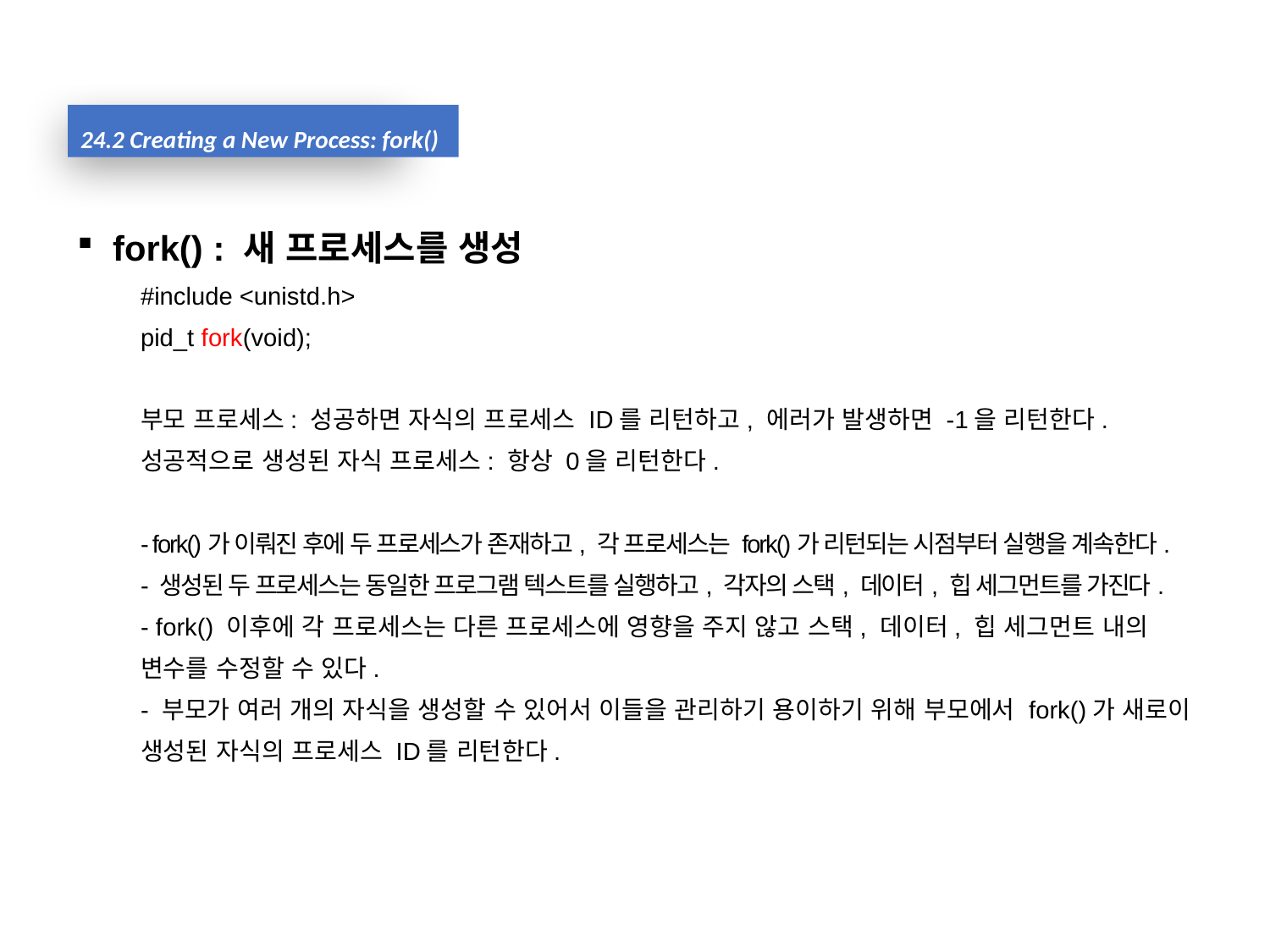

24.2 Creating a New Process: fork()
fork() : 새 프로세스를 생성
#include <unistd.h>
pid_t fork(void);

부모 프로세스: 성공하면 자식의 프로세스 ID를 리턴하고, 에러가 발생하면 -1을 리턴한다. 성공적으로 생성된 자식 프로세스: 항상 0을 리턴한다.

- fork()가 이뤄진 후에 두 프로세스가 존재하고, 각 프로세스는 fork()가 리턴되는 시점부터 실행을 계속한다.
- 생성된 두 프로세스는 동일한 프로그램 텍스트를 실행하고, 각자의 스택, 데이터, 힙 세그먼트를 가진다.
- fork() 이후에 각 프로세스는 다른 프로세스에 영향을 주지 않고 스택, 데이터, 힙 세그먼트 내의 변수를 수정할 수 있다.
- 부모가 여러 개의 자식을 생성할 수 있어서 이들을 관리하기 용이하기 위해 부모에서 fork()가 새로이 생성된 자식의 프로세스 ID를 리턴한다.